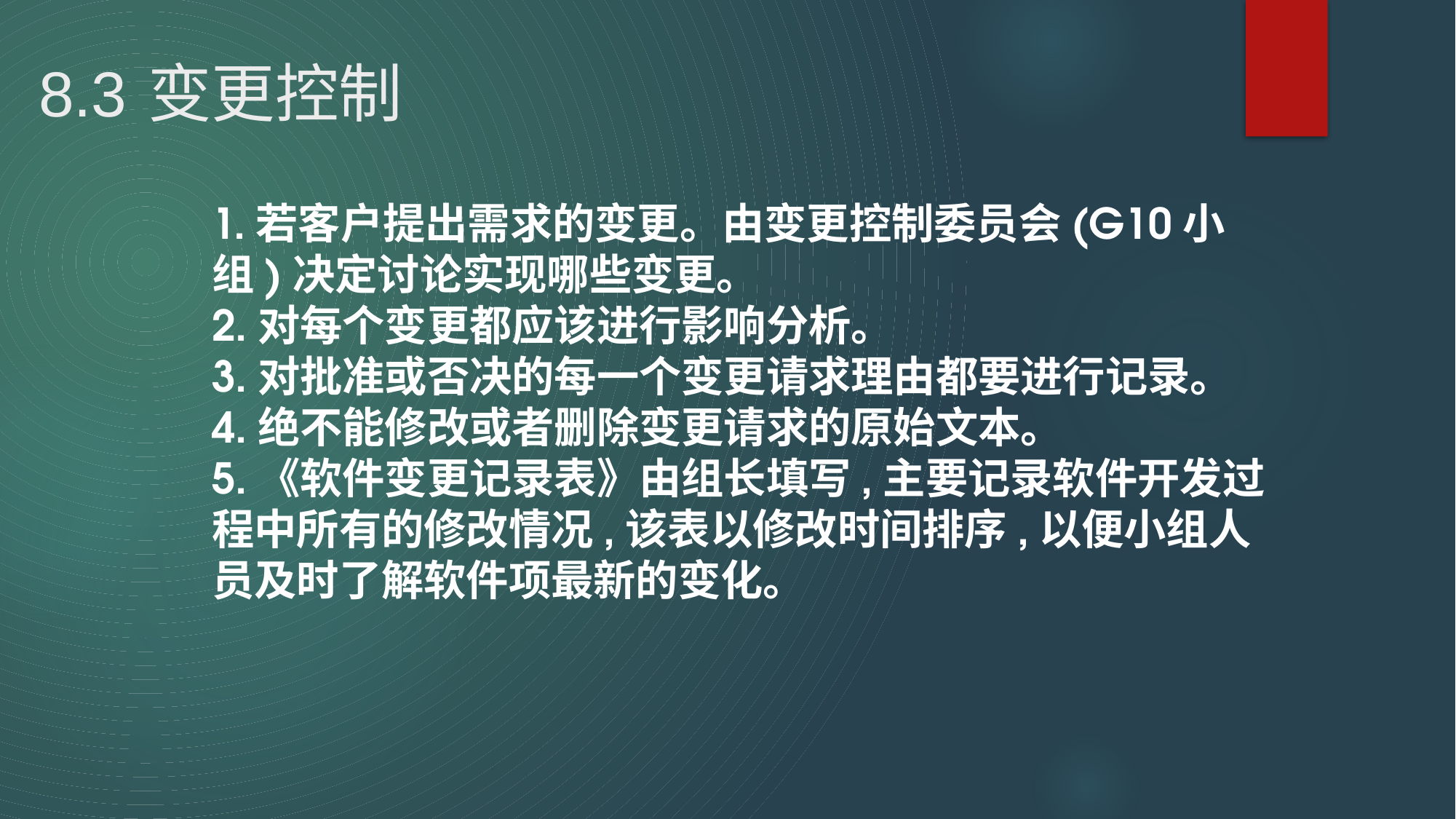

# 8.3	变更控制
1.若客户提出需求的变更。由变更控制委员会(G10小组)决定讨论实现哪些变更。
2.对每个变更都应该进行影响分析。
3.对批准或否决的每一个变更请求理由都要进行记录。
4.绝不能修改或者删除变更请求的原始文本。
5.《软件变更记录表》由组长填写,主要记录软件开发过程中所有的修改情况,该表以修改时间排序,以便小组人员及时了解软件项最新的变化。